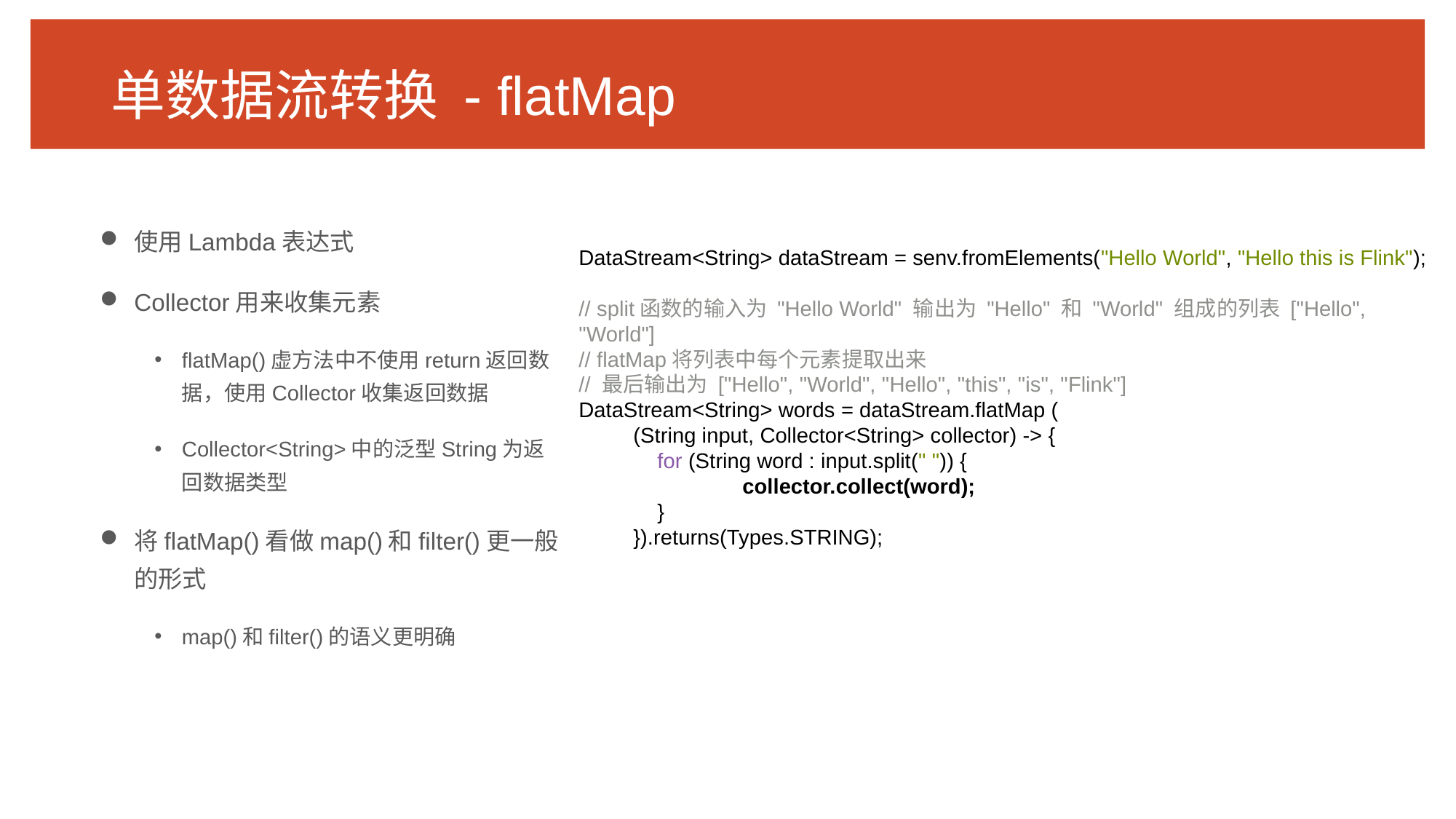

# 单数据流转换 - flatMap
使用Lambda表达式
Collector用来收集元素
flatMap()虚方法中不使用return返回数据，使用Collector收集返回数据
Collector<String>中的泛型String为返回数据类型
将flatMap()看做map()和filter()更一般的形式
map()和filter()的语义更明确
DataStream<String> dataStream = senv.fromElements("Hello World", "Hello this is Flink");

// split函数的输入为 "Hello World" 输出为 "Hello" 和 "World" 组成的列表 ["Hello", "World"]
// flatMap将列表中每个元素提取出来
// 最后输出为 ["Hello", "World", "Hello", "this", "is", "Flink"]
DataStream<String> words = dataStream.flatMap (
(String input, Collector<String> collector) -> {
    for (String word : input.split(" ")) {
	collector.collect(word);
    }
}).returns(Types.STRING);